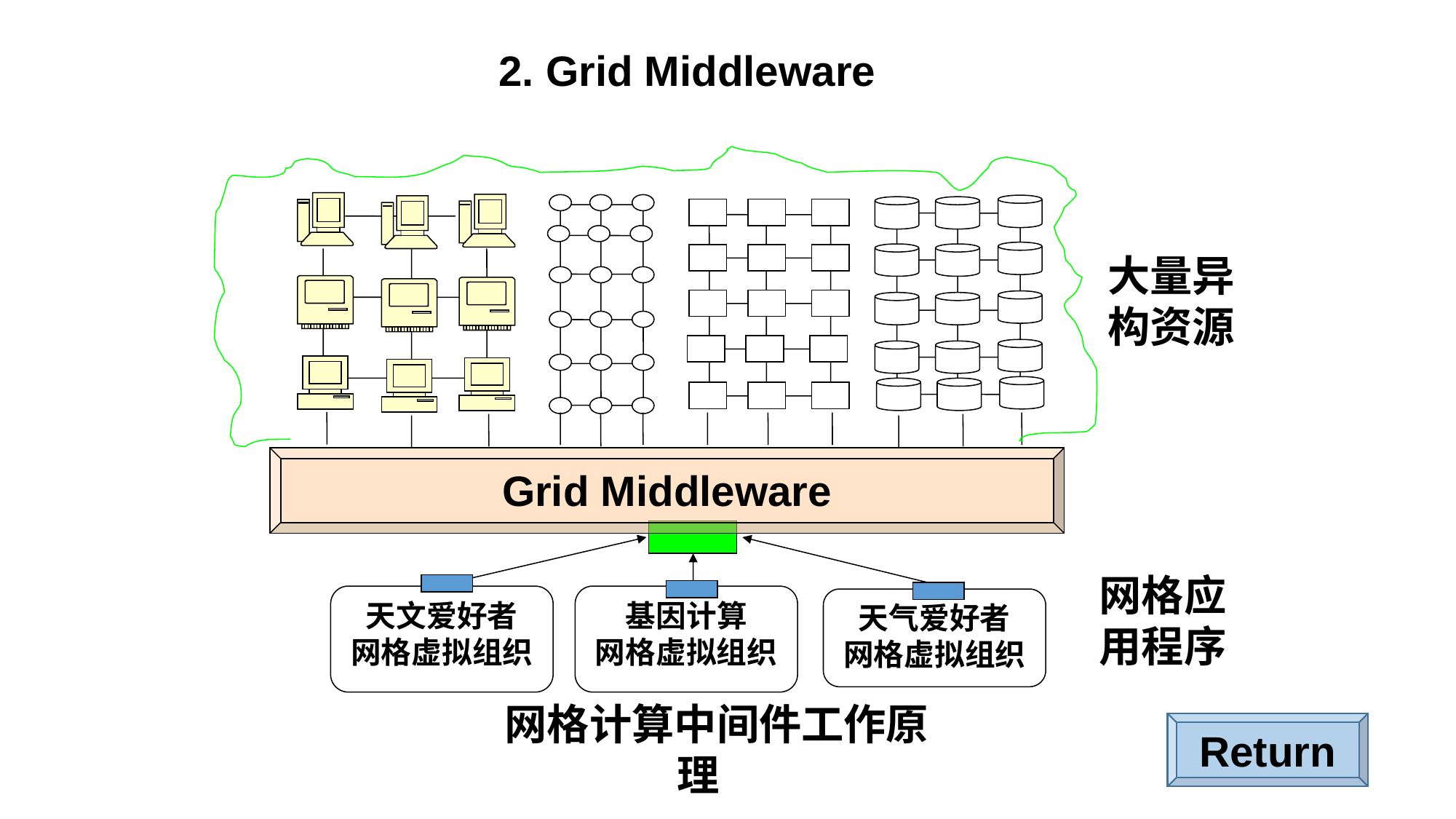

# 2. Grid Middleware

大量异构资源

Grid Middleware

网格应用程序

天文爱好者
网格虚拟组织
基因计算
网格虚拟组织
天气爱好者
网格虚拟组织
Return
网格计算中间件工作原理